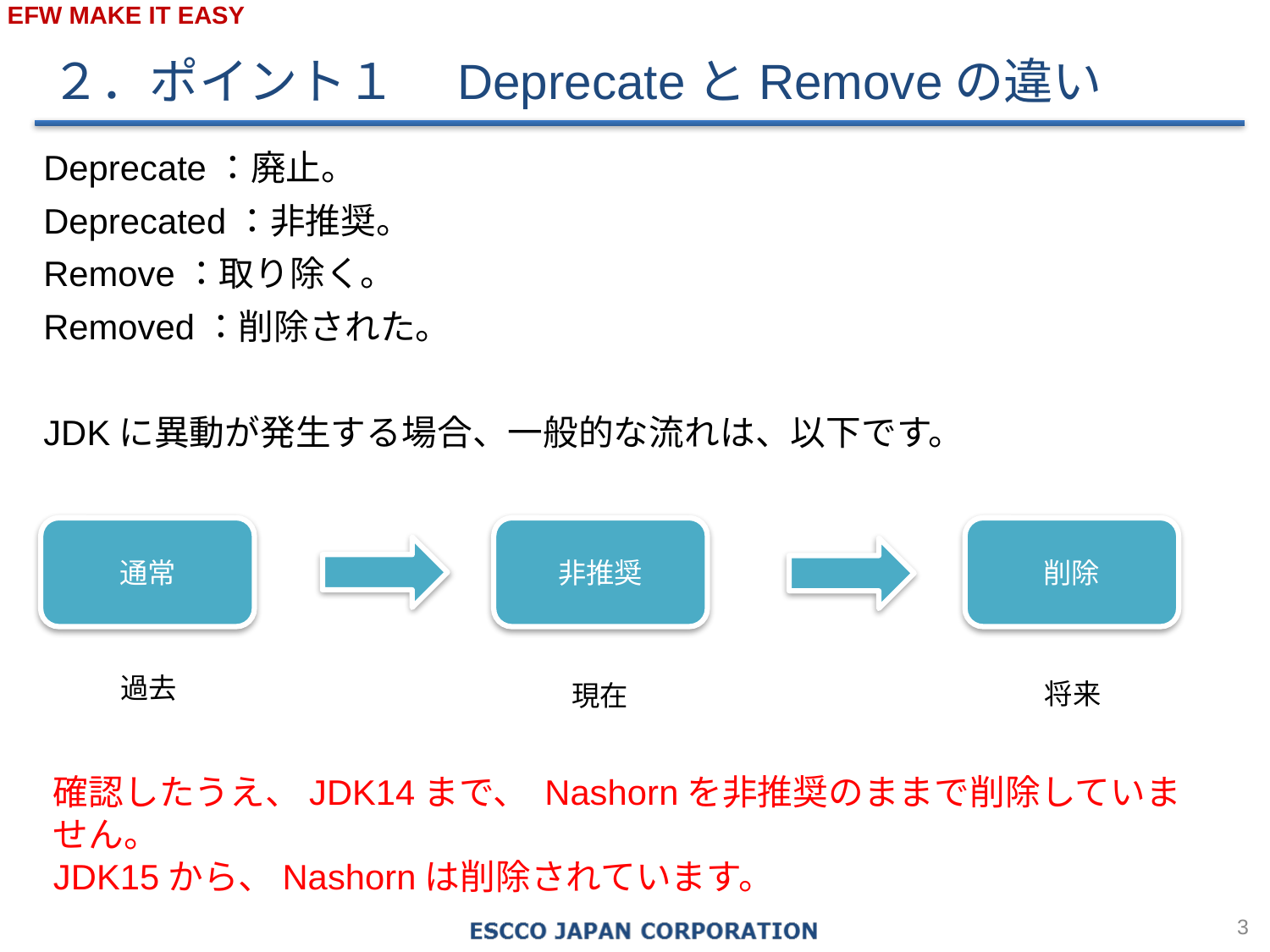

２．ポイント１　DeprecateとRemoveの違い
Deprecate：廃止。
Deprecated：非推奨。
Remove：取り除く。
Removed：削除された。

JDKに異動が発生する場合、一般的な流れは、以下です。
削除
非推奨
通常

過去
将来
現在
確認したうえ、JDK14まで、 Nashornを非推奨のままで削除していません。
JDK15から、Nashornは削除されています。
3